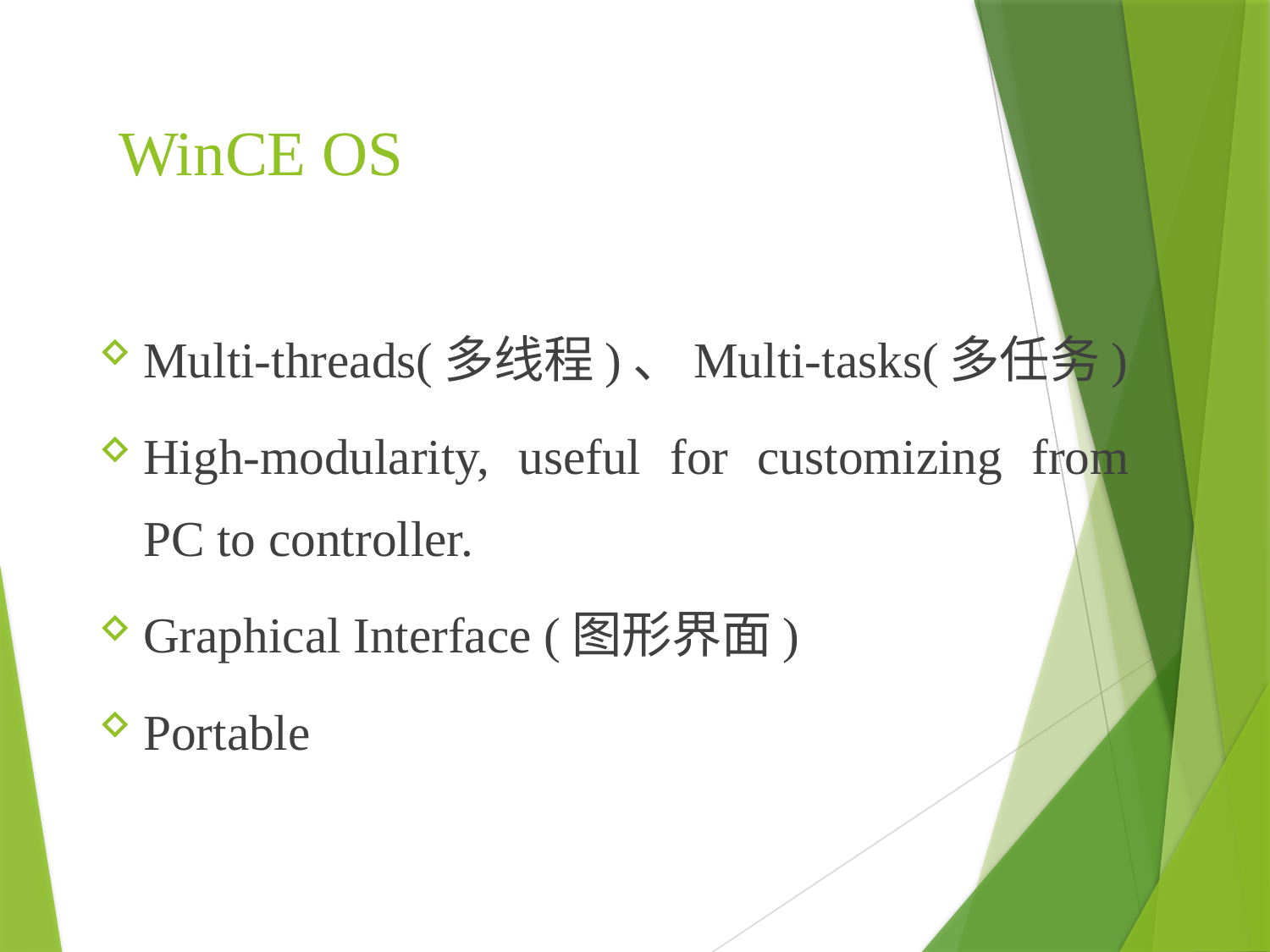

WinCE OS
Multi-threads(多线程)、Multi-tasks(多任务)
High-modularity, useful for customizing from PC to controller.
Graphical Interface (图形界面)
Portable